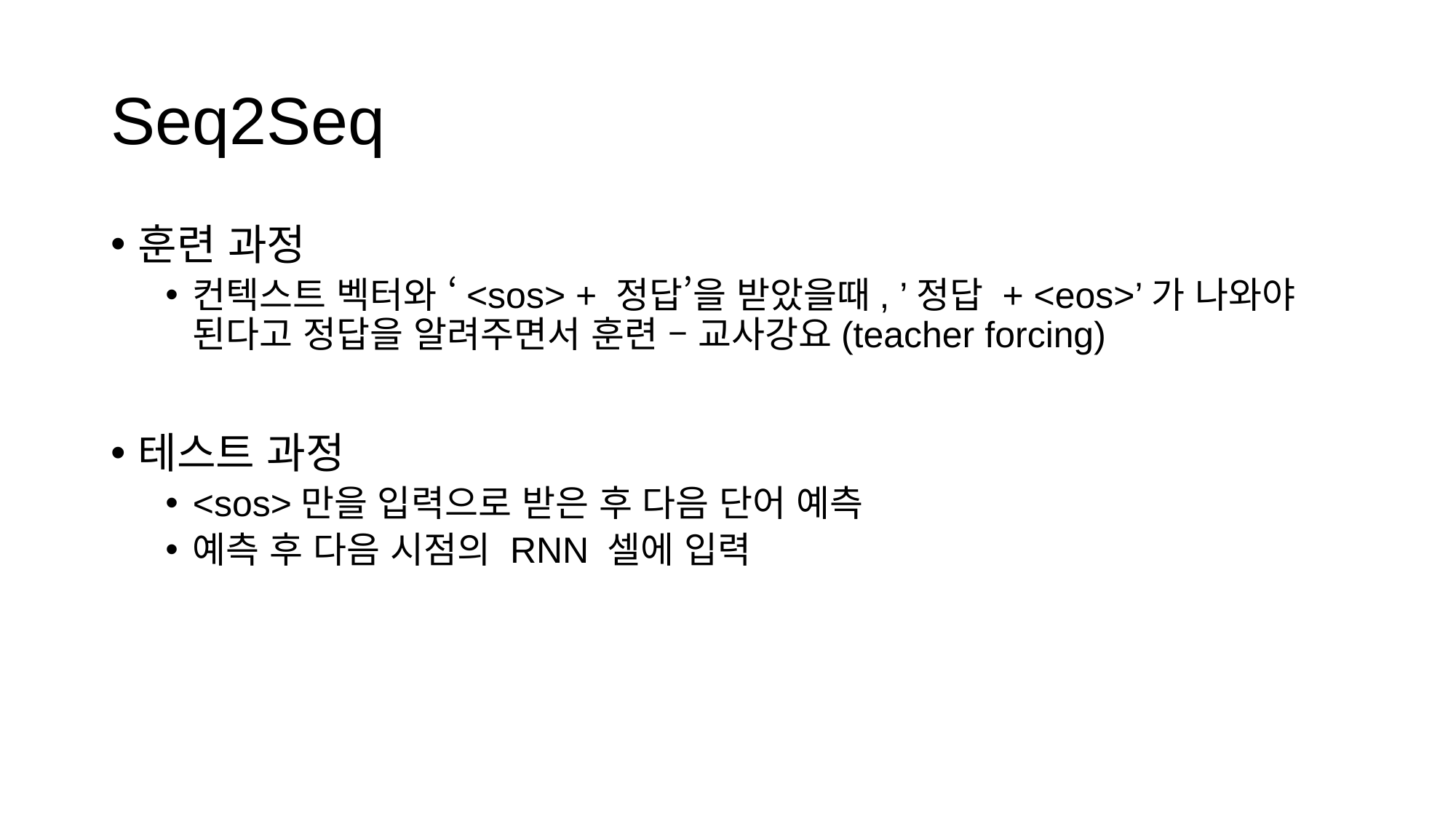

# Seq2Seq
훈련 과정
컨텍스트 벡터와 ‘<sos> + 정답’을 받았을때, ’정답 + <eos>’가 나와야 된다고 정답을 알려주면서 훈련 – 교사강요(teacher forcing)

테스트 과정
<sos>만을 입력으로 받은 후 다음 단어 예측
예측 후 다음 시점의 RNN 셀에 입력